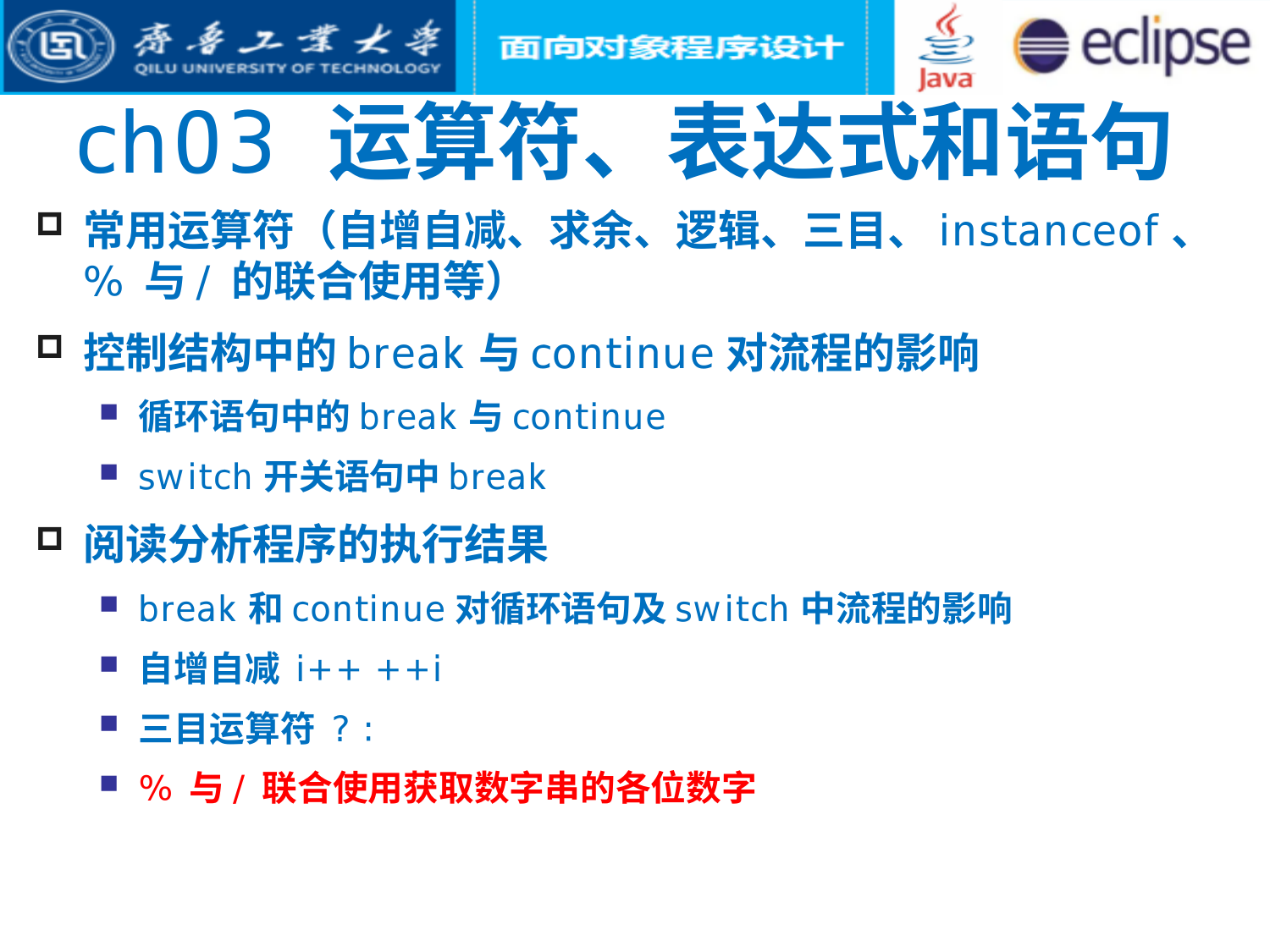

# ch03 运算符、表达式和语句
常用运算符（自增自减、求余、逻辑、三目、instanceof、%与/的联合使用等）
控制结构中的break与continue对流程的影响
循环语句中的break与continue
switch开关语句中break
阅读分析程序的执行结果
break和continue对循环语句及switch中流程的影响
自增自减 i++ ++i
三目运算符 ? :
%与/联合使用获取数字串的各位数字
6